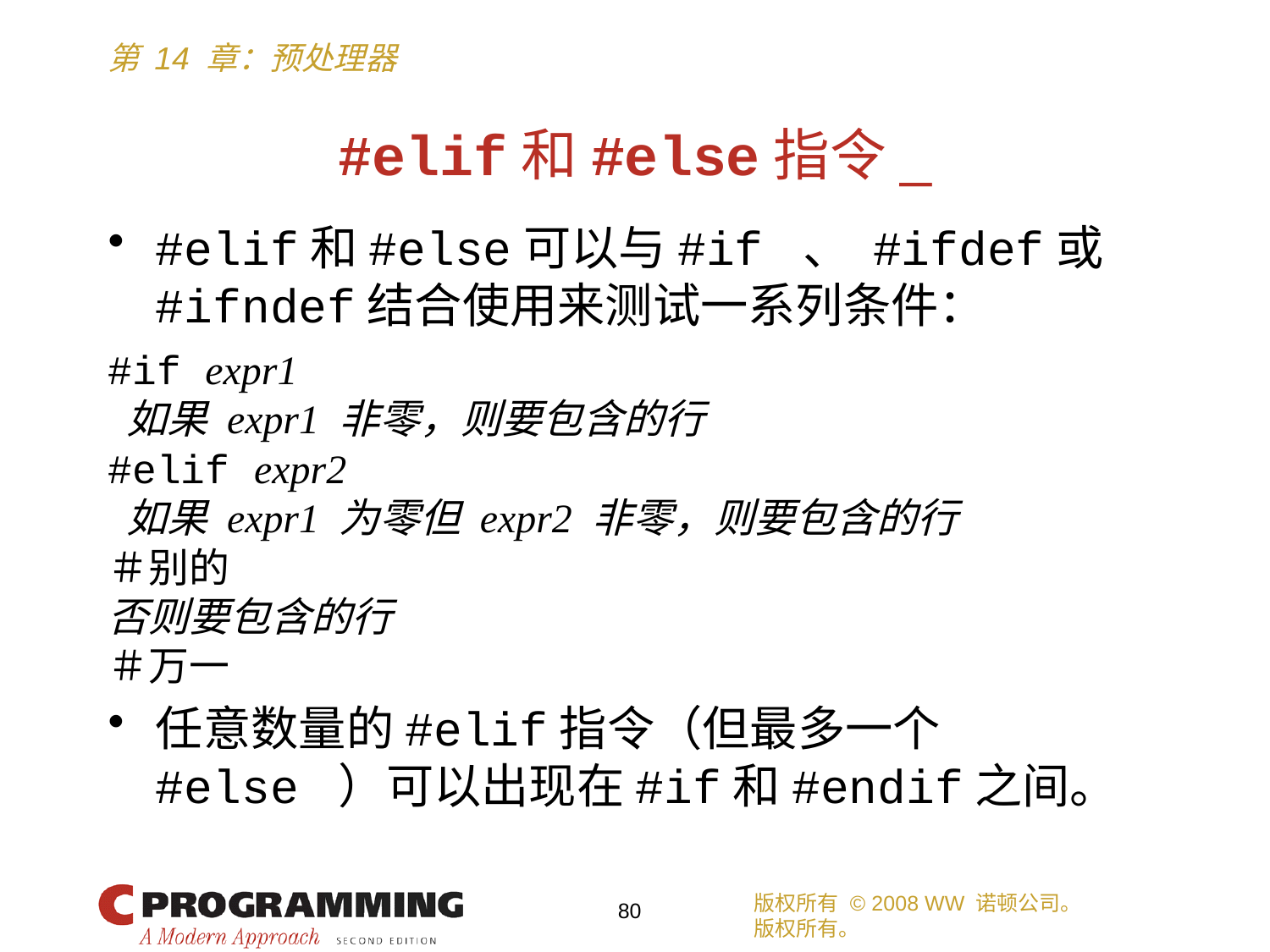

# #elif和#else指令_
#elif和#else可以与#if 、 #ifdef或#ifndef结合使用来测试一系列条件：
#if expr1
 如果 expr1 非零，则要包含的行
#elif expr2
 如果 expr1 为零但 expr2 非零，则要包含的行
＃别的
否则要包含的行
＃万一
任意数量的#elif指令（但最多一个#else ）可以出现在#if和#endif之间。
版权所有 © 2008 WW 诺顿公司。
版权所有。
80